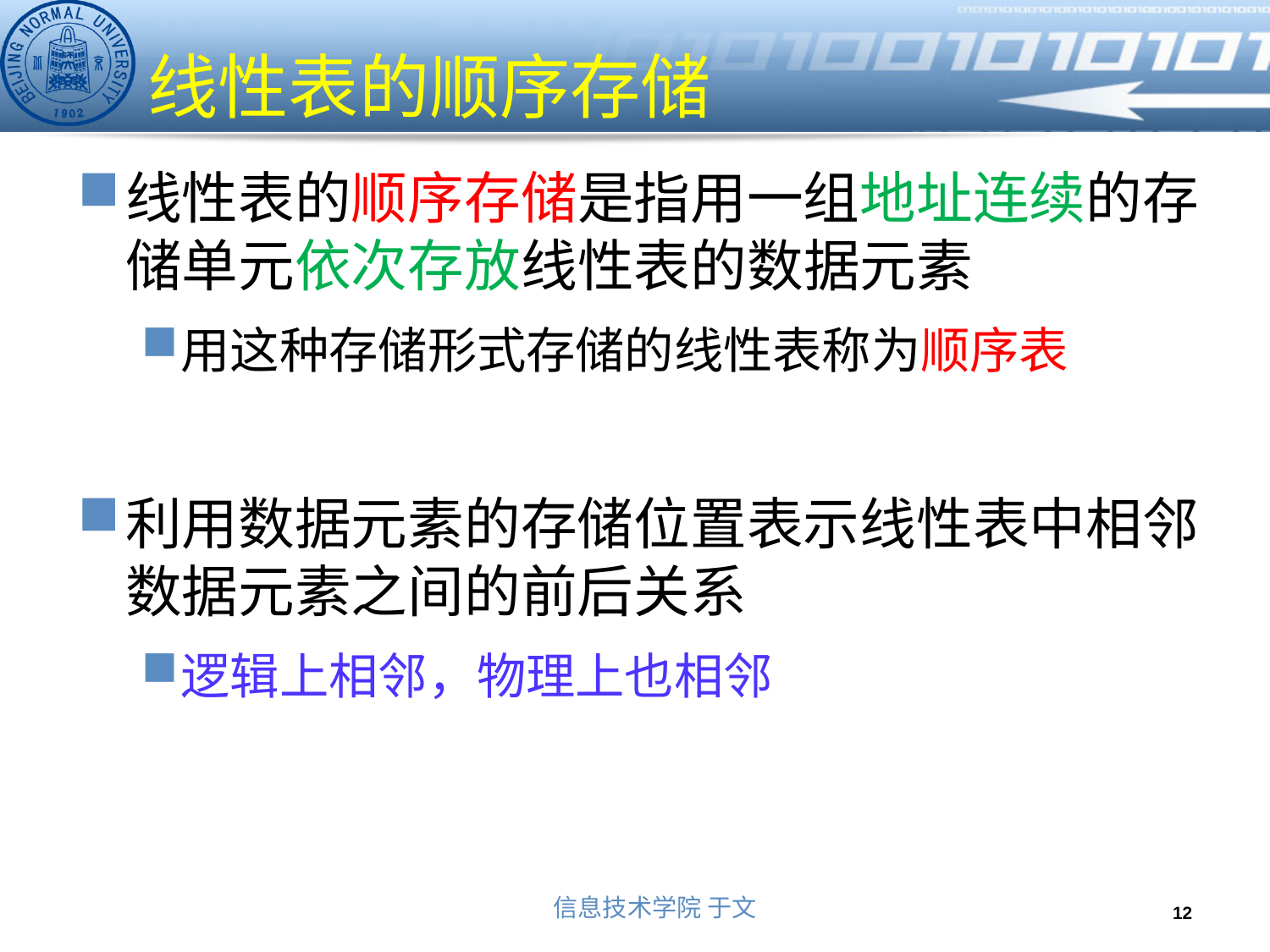

# 线性表的顺序存储
线性表的顺序存储是指用一组地址连续的存储单元依次存放线性表的数据元素
用这种存储形式存储的线性表称为顺序表

利用数据元素的存储位置表示线性表中相邻数据元素之间的前后关系
逻辑上相邻，物理上也相邻

12